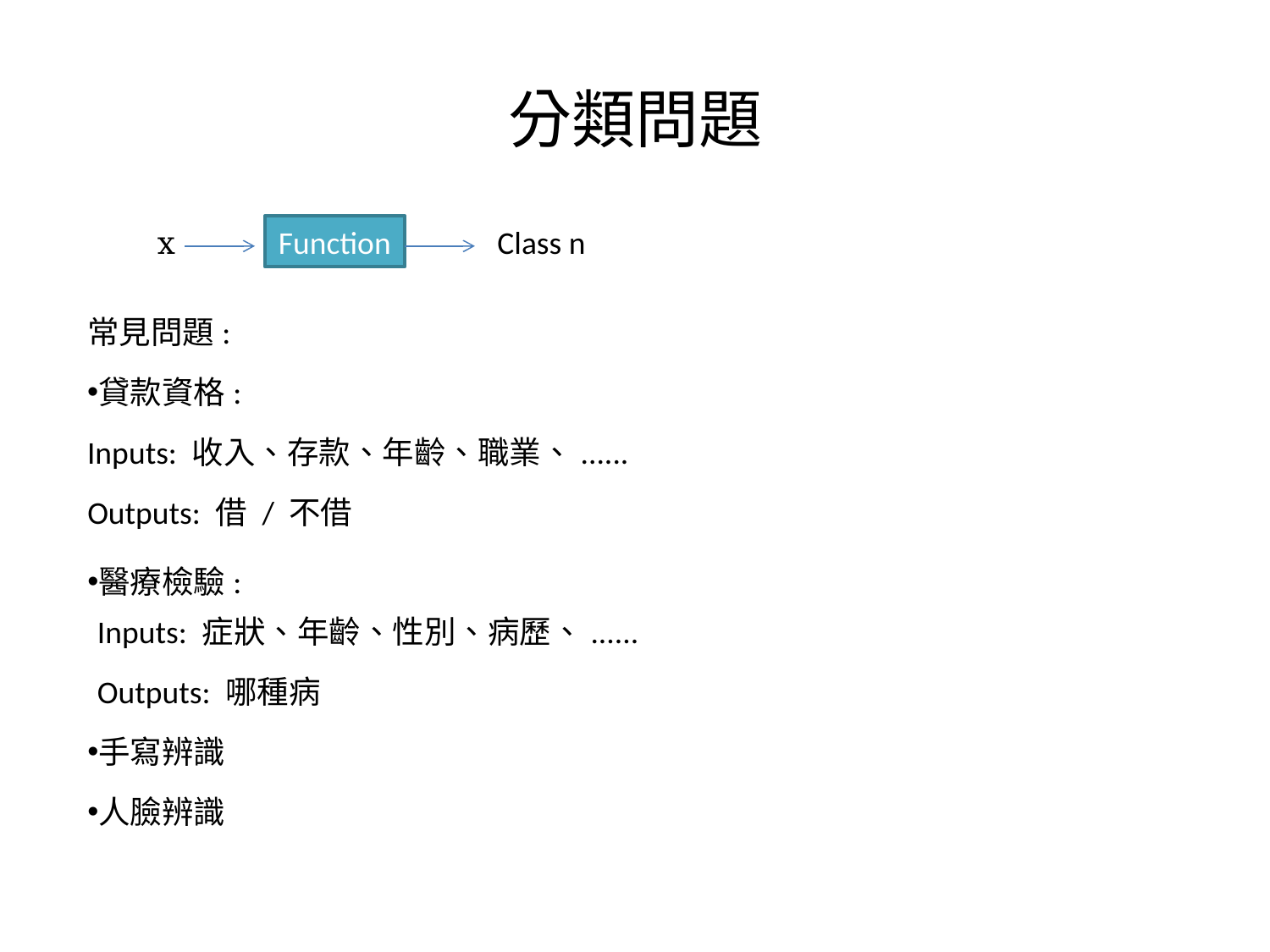

# 分類問題
x
Function
Class n
常見問題:
貸款資格:
Inputs: 收入、存款、年齡、職業、......
Outputs: 借 / 不借
醫療檢驗:
Inputs: 症狀、年齡、性別、病歷、......
Outputs: 哪種病
手寫辨識
人臉辨識